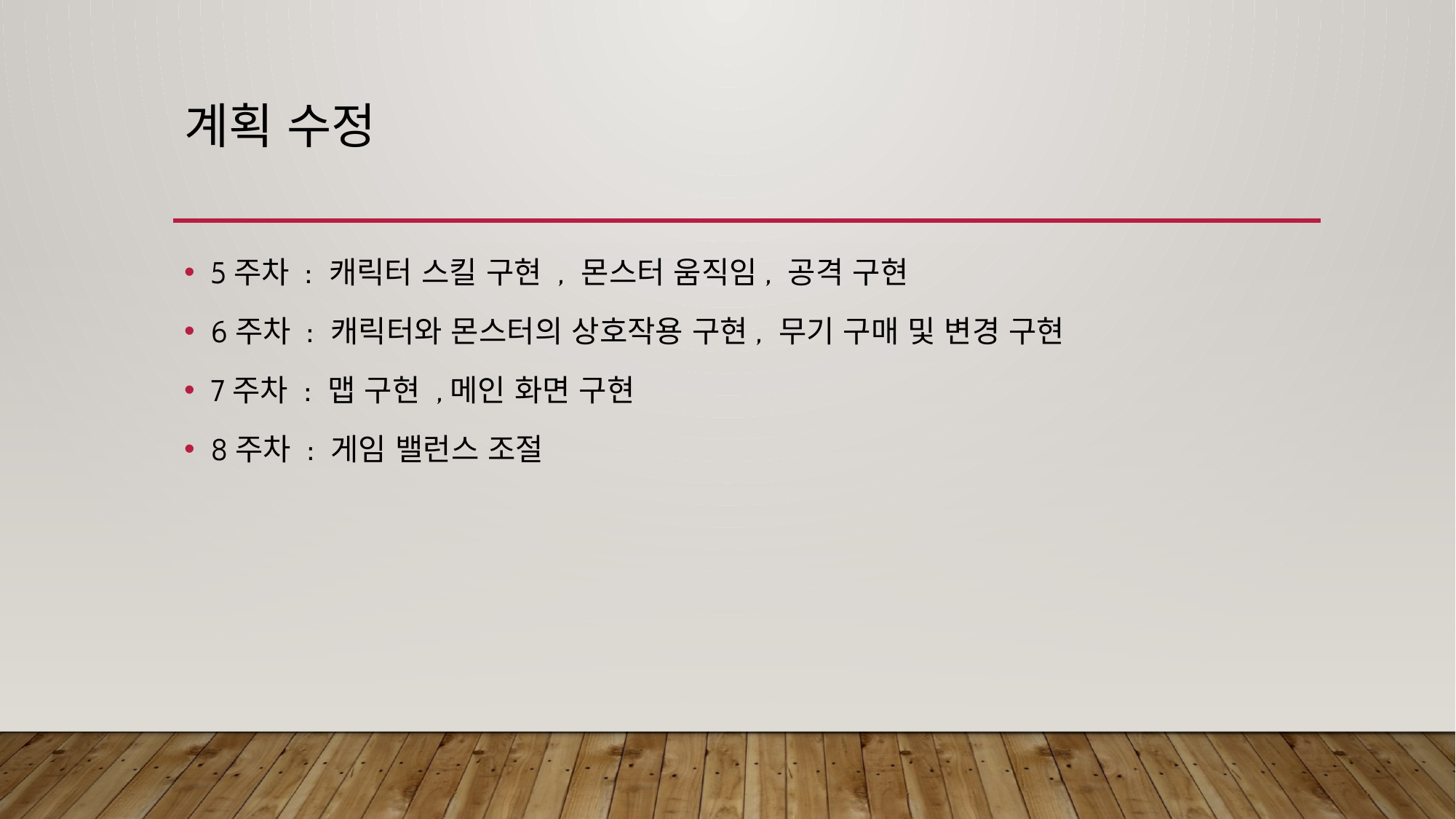

# 계획 수정
5주차 : 캐릭터 스킬 구현 , 몬스터 움직임, 공격 구현
6주차 : 캐릭터와 몬스터의 상호작용 구현, 무기 구매 및 변경 구현
7주차 : 맵 구현 ,메인 화면 구현
8주차 : 게임 밸런스 조절